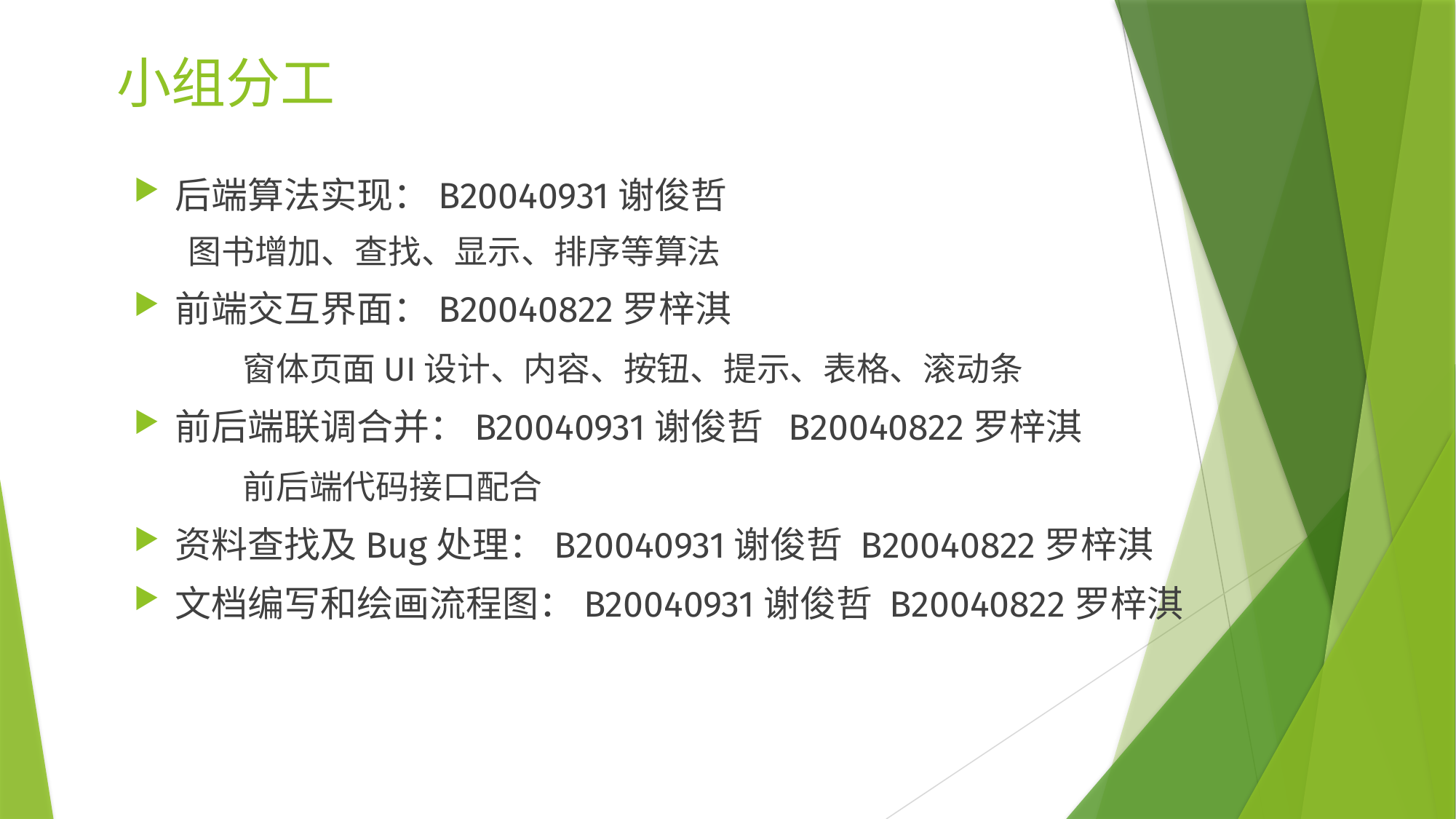

小组分工
后端算法实现：B20040931谢俊哲
图书增加、查找、显示、排序等算法
前端交互界面：B20040822罗梓淇
	窗体页面UI设计、内容、按钮、提示、表格、滚动条
前后端联调合并：B20040931谢俊哲  B20040822罗梓淇
	前后端代码接口配合
资料查找及Bug处理：B20040931谢俊哲 B20040822罗梓淇
文档编写和绘画流程图：B20040931谢俊哲 B20040822罗梓淇